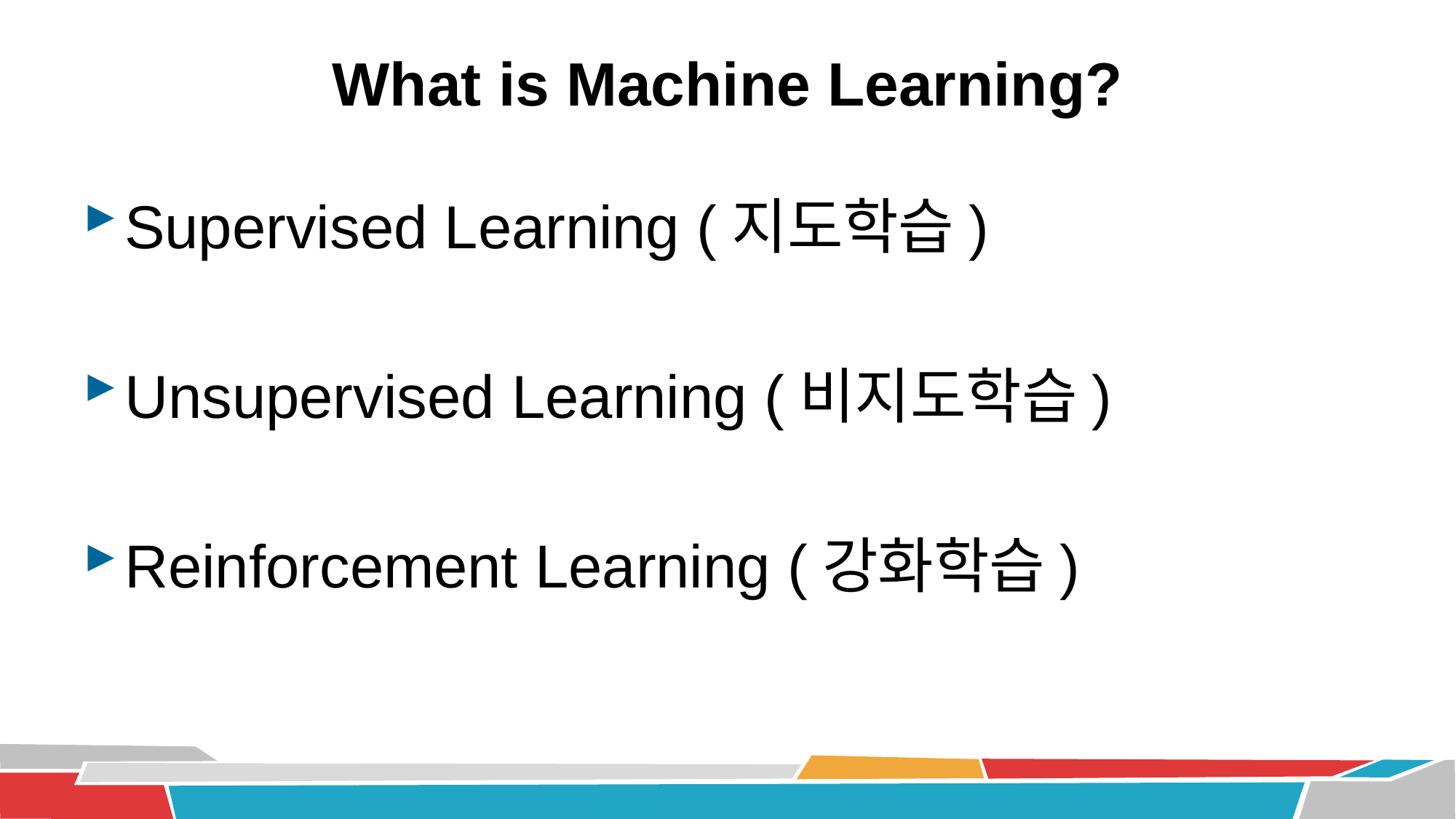

# What is Machine Learning?

Supervised Learning (지도학습)

Unsupervised Learning (비지도학습)

Reinforcement Learning (강화학습)